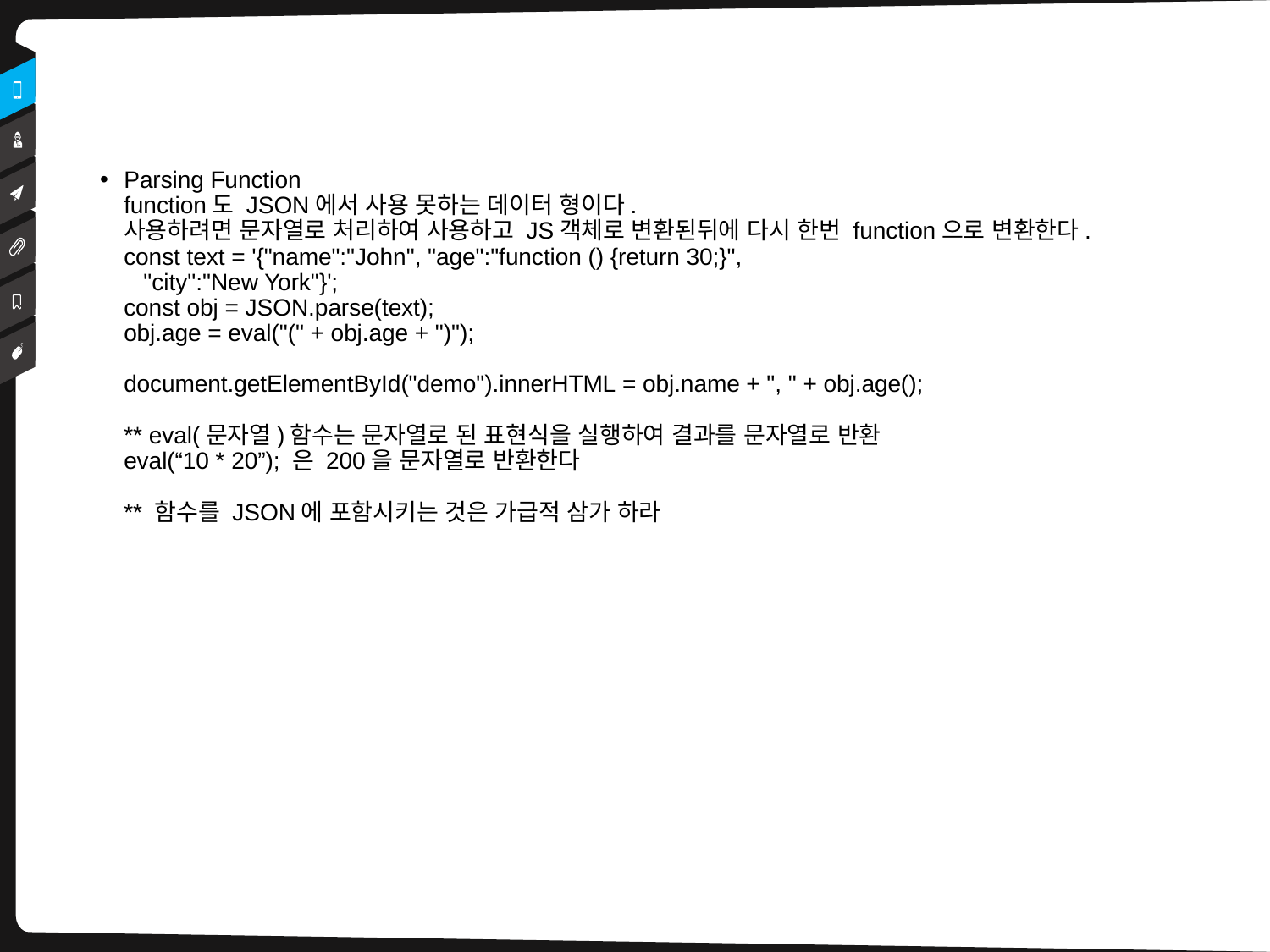

Parsing Function
function도 JSON에서 사용 못하는 데이터 형이다.
사용하려면 문자열로 처리하여 사용하고 JS객체로 변환된뒤에 다시 한번 function으로 변환한다.
const text = '{"name":"John", "age":"function () {return 30;}",
   "city":"New York"}';
const obj = JSON.parse(text);
obj.age = eval("(" + obj.age + ")");
document.getElementById("demo").innerHTML = obj.name + ", " + obj.age();
** eval(문자열)함수는 문자열로 된 표현식을 실행하여 결과를 문자열로 반환
eval(“10 * 20”); 은 200을 문자열로 반환한다
** 함수를 JSON에 포함시키는 것은 가급적 삼가 하라